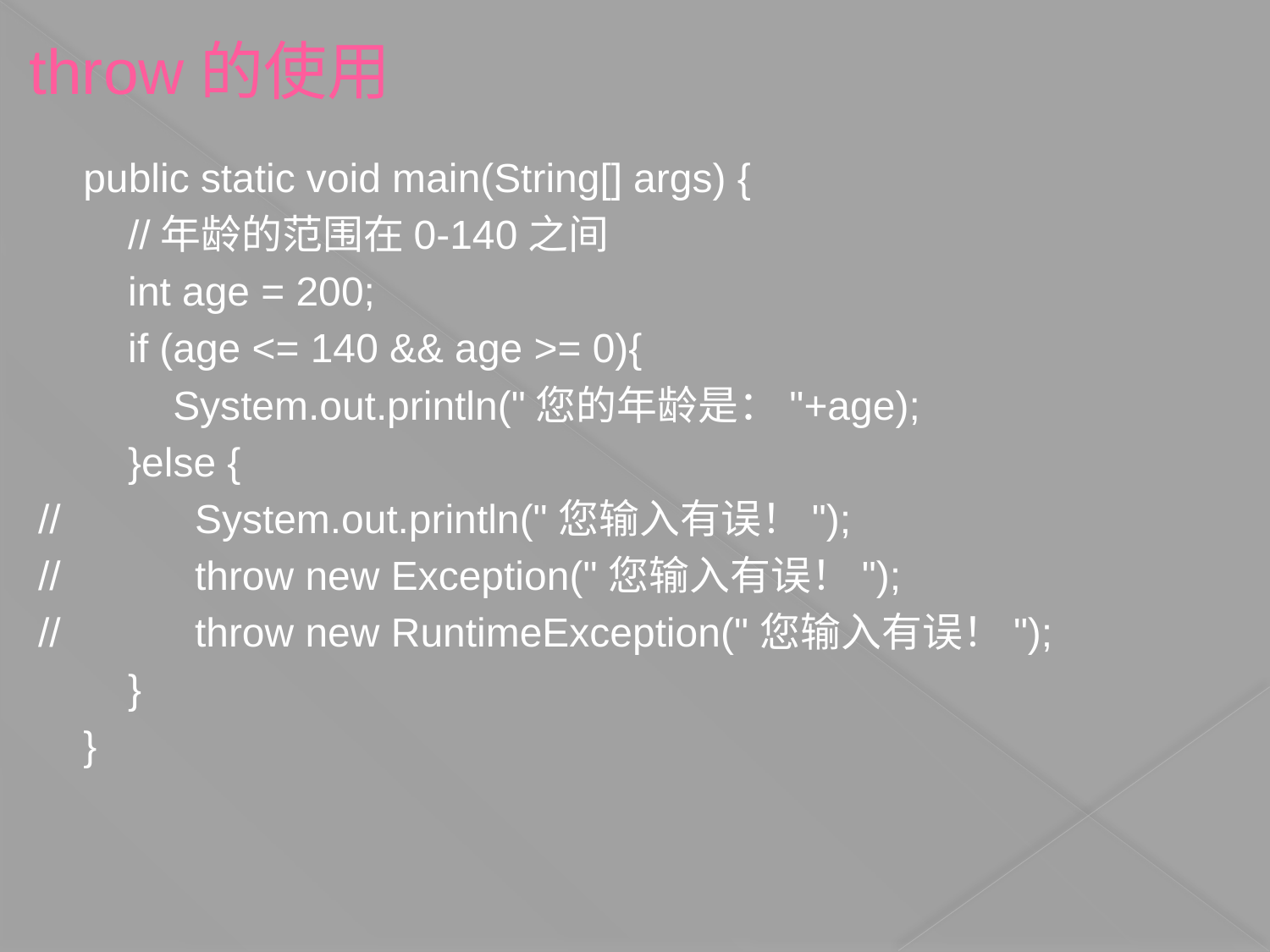

# throw的使用
    public static void main(String[] args) {
        //年龄的范围在0-140之间
        int age = 200;
        if (age <= 140 && age >= 0){
            System.out.println("您的年龄是："+age);
        }else {
//            System.out.println("您输入有误！");
//            throw new Exception("您输入有误！");
//            throw new RuntimeException("您输入有误！");
        }
    }